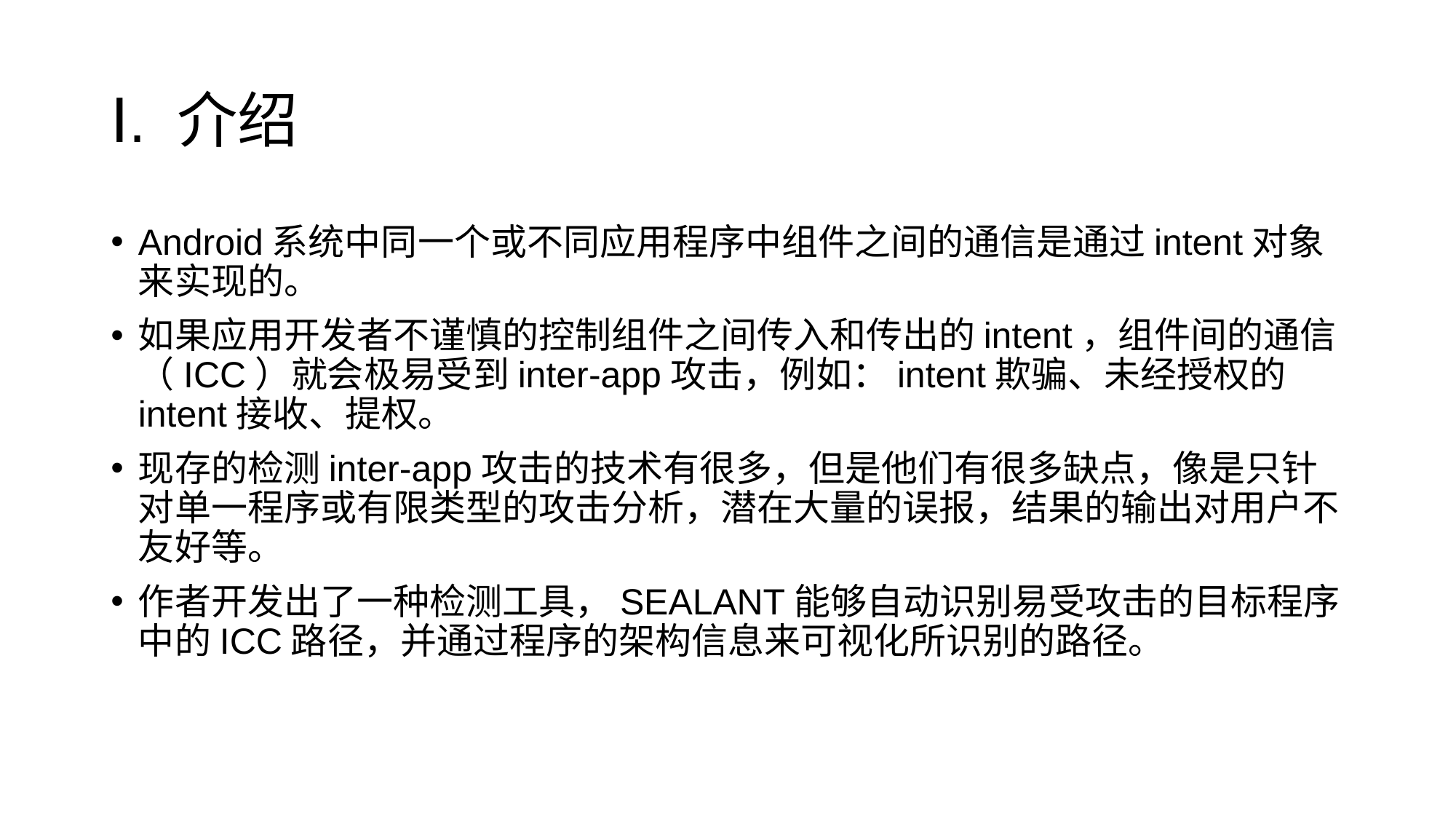

# Ⅰ. 介绍
Android系统中同一个或不同应用程序中组件之间的通信是通过intent对象来实现的。
如果应用开发者不谨慎的控制组件之间传入和传出的intent，组件间的通信（ICC）就会极易受到inter-app攻击，例如：intent欺骗、未经授权的intent接收、提权。
现存的检测inter-app攻击的技术有很多，但是他们有很多缺点，像是只针对单一程序或有限类型的攻击分析，潜在大量的误报，结果的输出对用户不友好等。
作者开发出了一种检测工具，SEALANT能够自动识别易受攻击的目标程序中的ICC路径，并通过程序的架构信息来可视化所识别的路径。